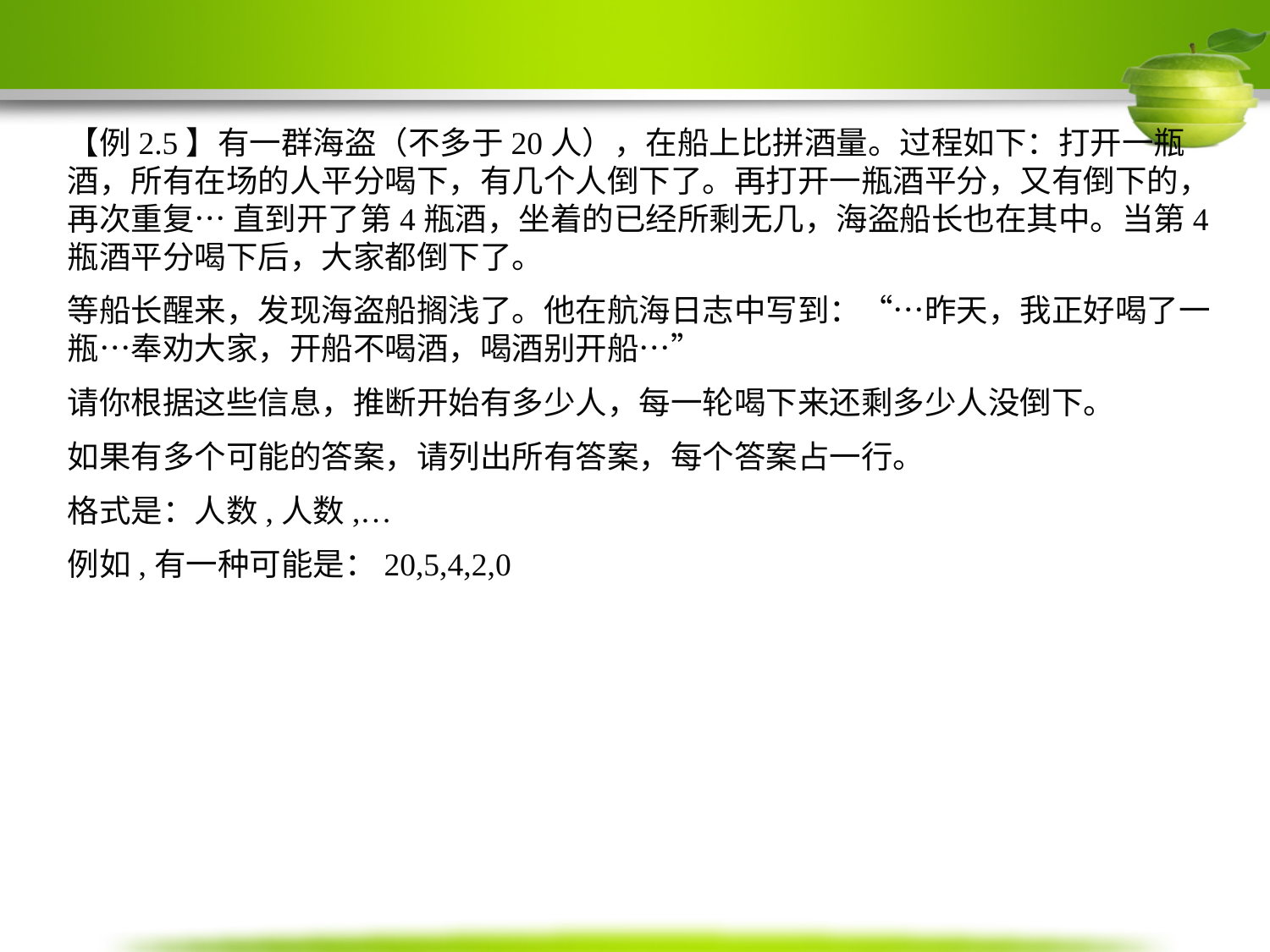

【例2.5】有一群海盗（不多于20人），在船上比拼酒量。过程如下：打开一瓶酒，所有在场的人平分喝下，有几个人倒下了。再打开一瓶酒平分，又有倒下的，再次重复… 直到开了第4瓶酒，坐着的已经所剩无几，海盗船长也在其中。当第4瓶酒平分喝下后，大家都倒下了。
等船长醒来，发现海盗船搁浅了。他在航海日志中写到：“…昨天，我正好喝了一瓶…奉劝大家，开船不喝酒，喝酒别开船…”
请你根据这些信息，推断开始有多少人，每一轮喝下来还剩多少人没倒下。
如果有多个可能的答案，请列出所有答案，每个答案占一行。
格式是：人数,人数,…
例如,有一种可能是：20,5,4,2,0